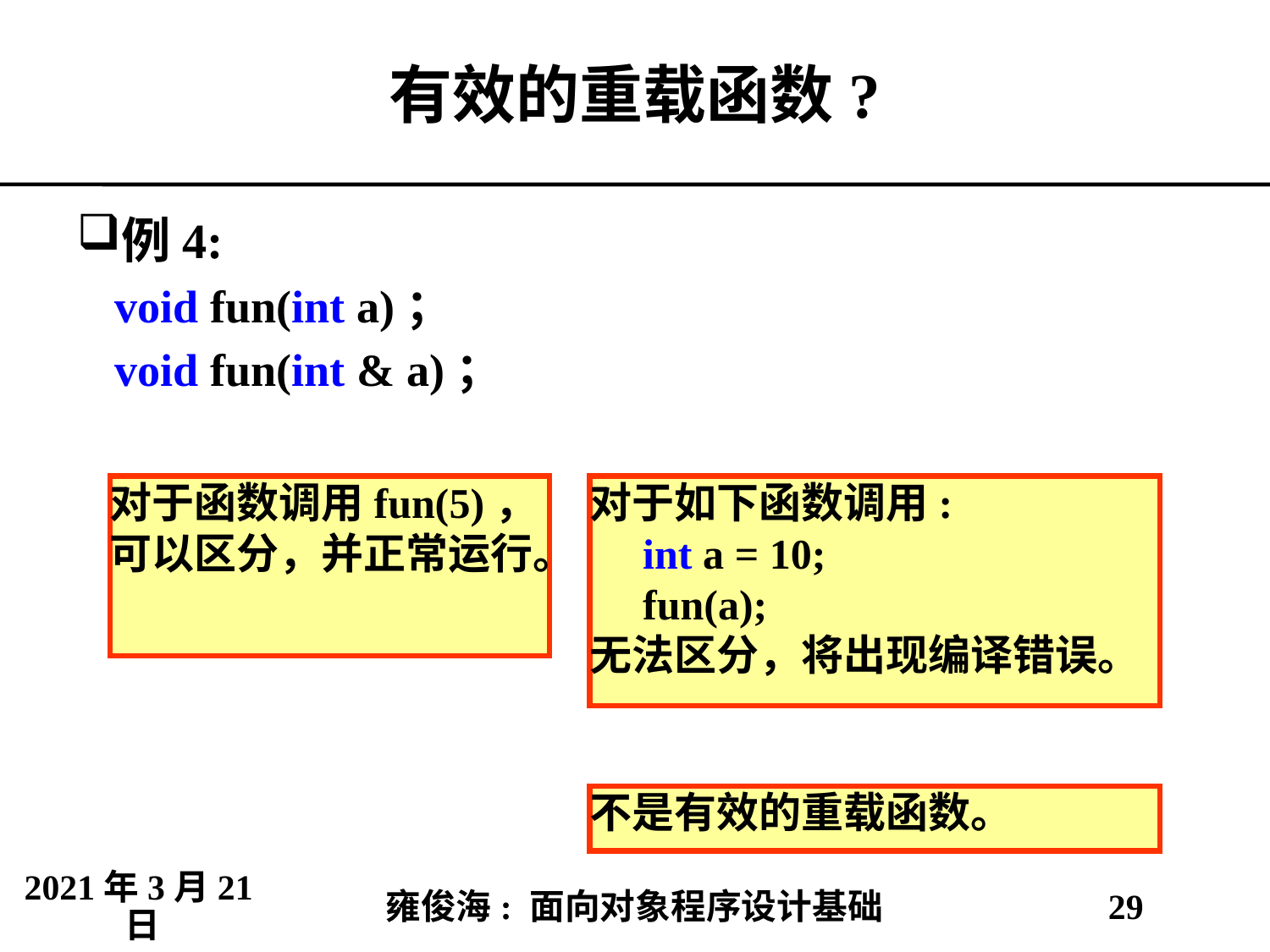

# 有效的重载函数?

例4:
void fun(int a)；
void fun(int & a)；
对于函数调用fun(5)，可以区分，并正常运行。
对于如下函数调用:
     int a = 10;
     fun(a);
无法区分，将出现编译错误。
不是有效的重载函数。
2021年3月21日
雍俊海: 面向对象程序设计基础
29